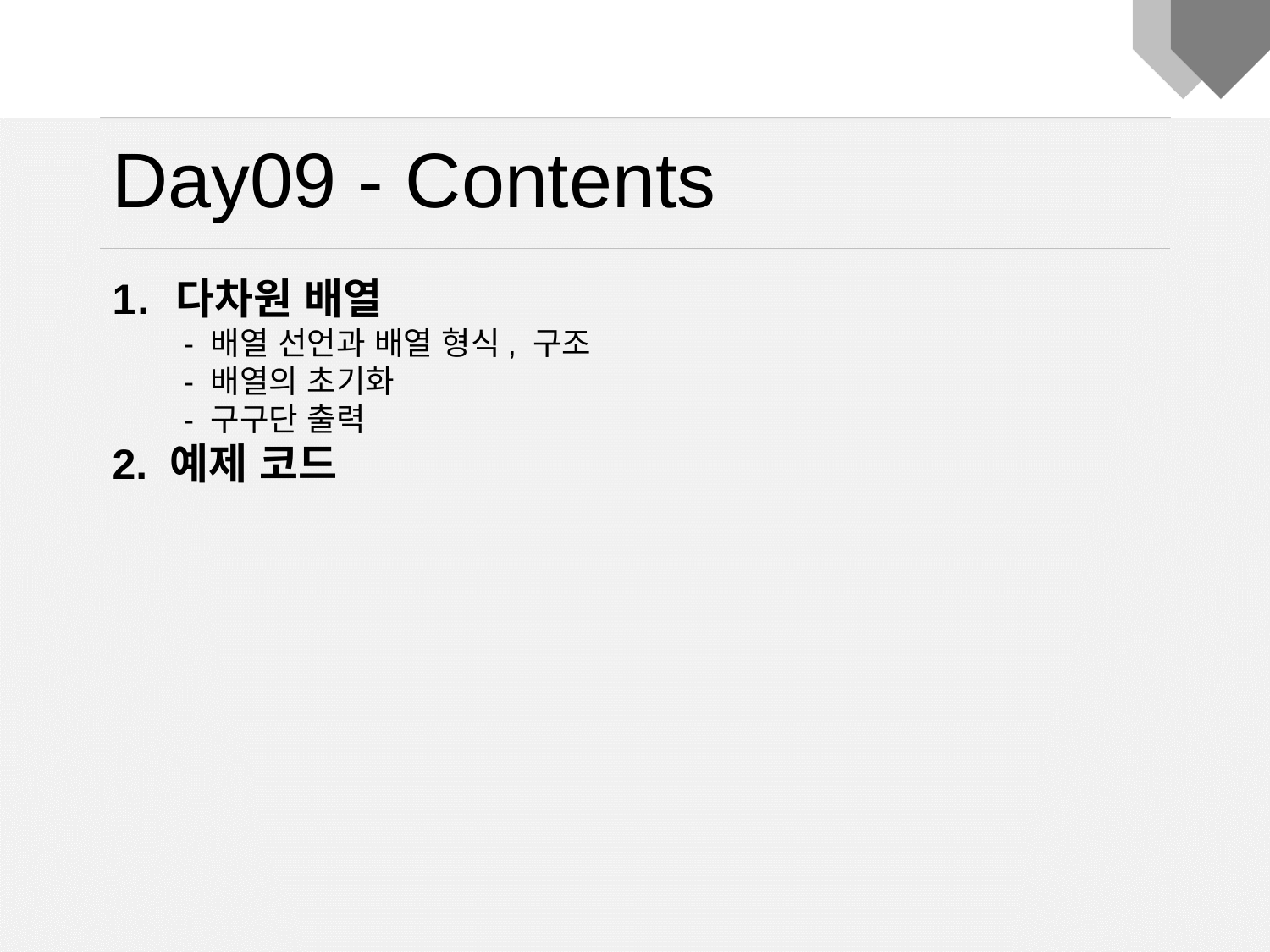

Day09 - Contents
다차원 배열
        - 배열 선언과 배열 형식, 구조
        - 배열의 초기화
        - 구구단 출력
2. 예제 코드